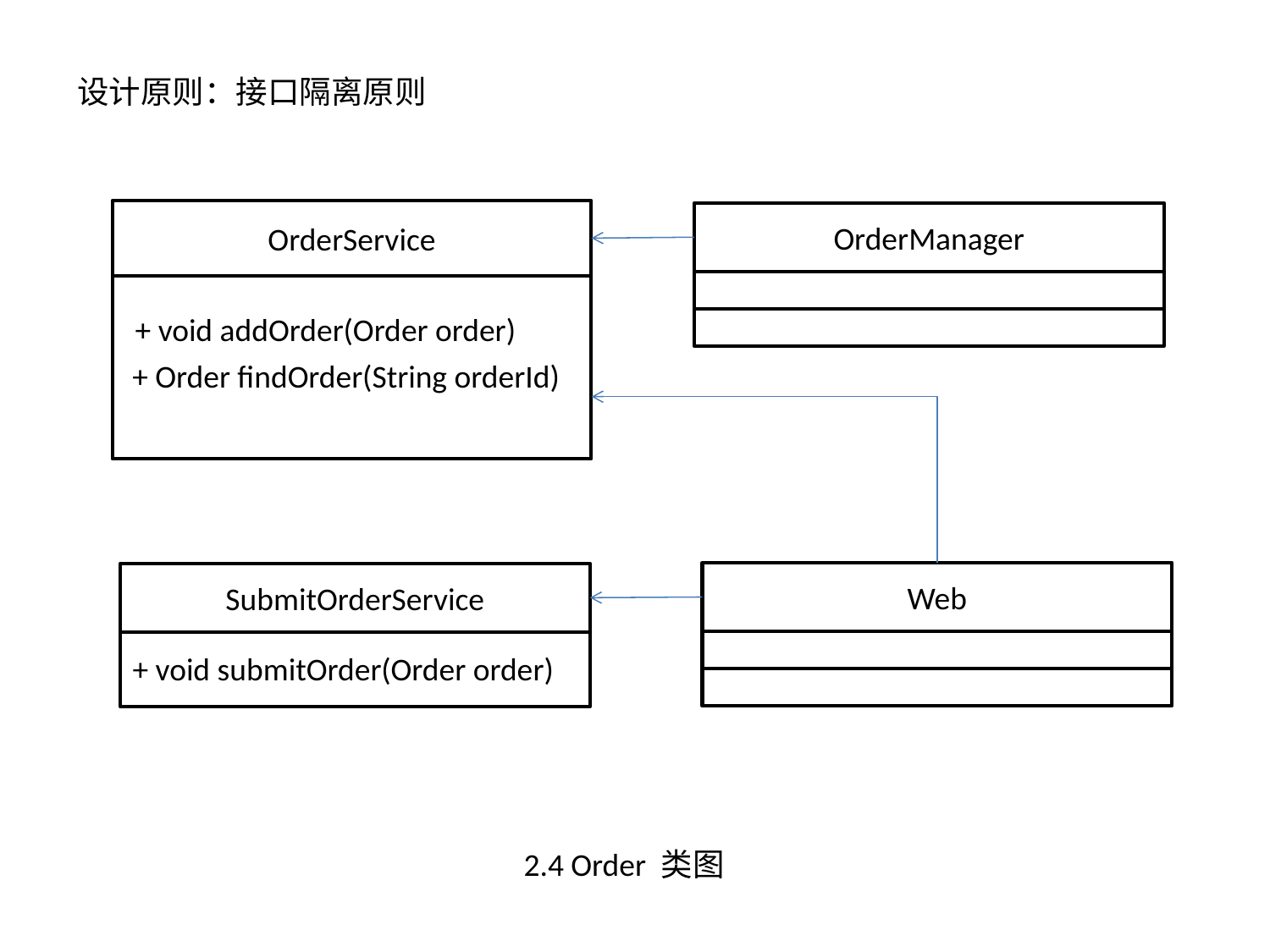

设计原则：接口隔离原则
OrderService

+ void addOrder(Order order)
+ Order findOrder(String orderId)
OrderManager

Web

SubmitOrderService

+ void submitOrder(Order order)
2.4 Order 类图